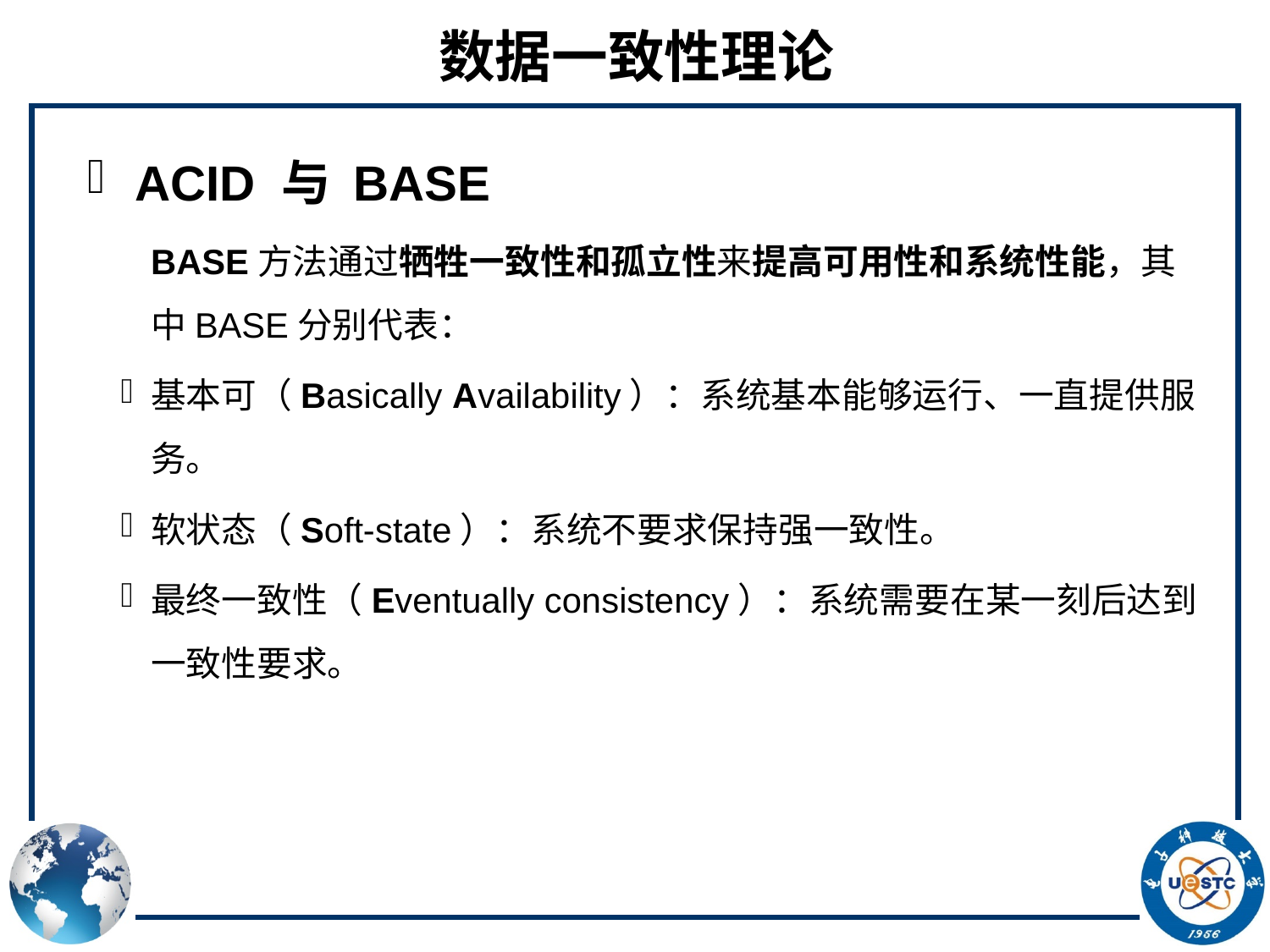

# 数据一致性理论
ACID 与 BASE
BASE方法通过牺牲一致性和孤立性来提高可用性和系统性能，其中BASE分别代表：
基本可（Basically Availability）：系统基本能够运行、一直提供服务。
软状态（Soft-state）：系统不要求保持强一致性。
最终一致性（Eventually consistency）：系统需要在某一刻后达到一致性要求。